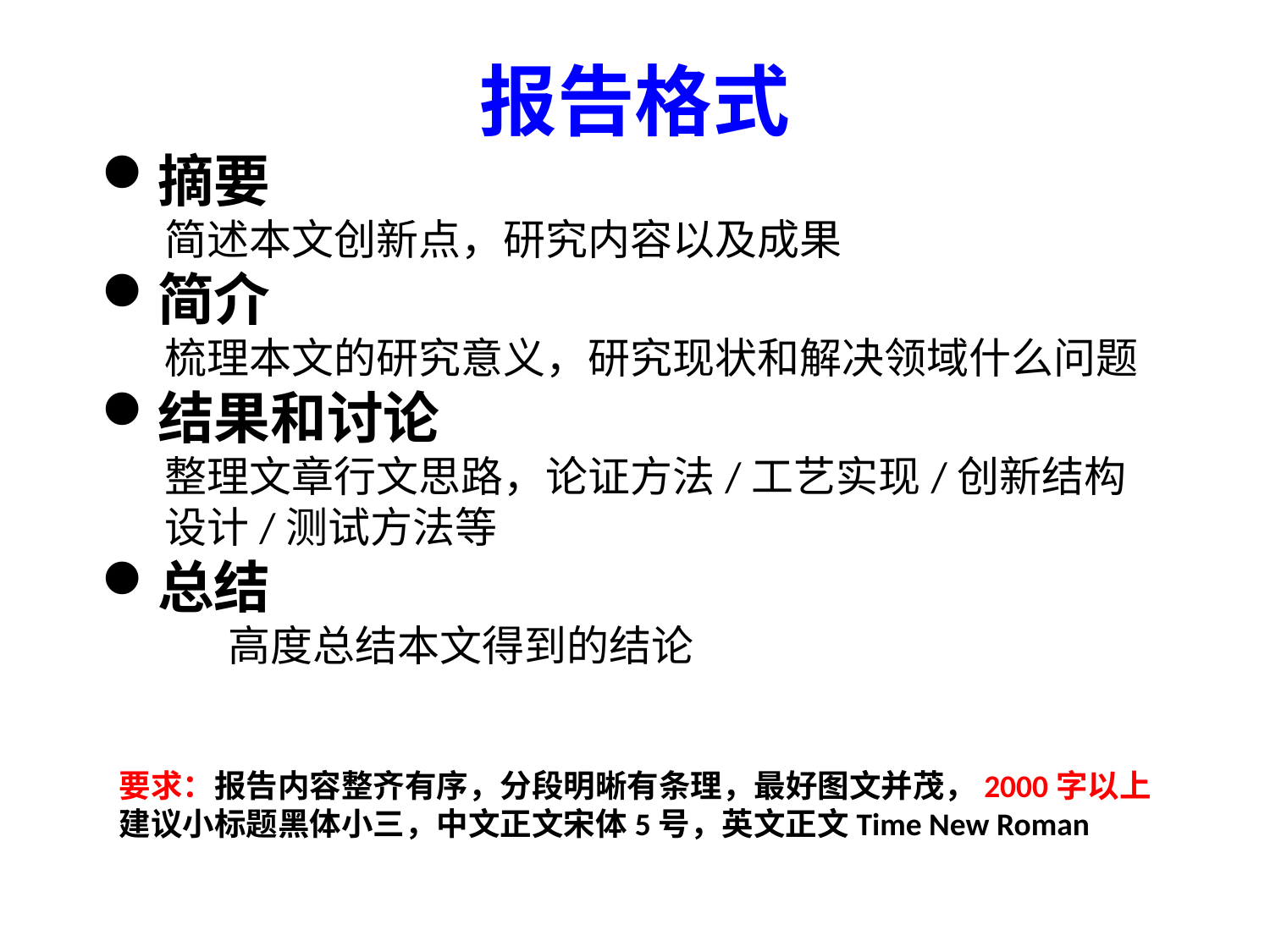

报告格式
摘要
简述本文创新点，研究内容以及成果
简介
梳理本文的研究意义，研究现状和解决领域什么问题
结果和讨论
整理文章行文思路，论证方法/工艺实现/创新结构设计/测试方法等
总结
	高度总结本文得到的结论
要求：报告内容整齐有序，分段明晰有条理，最好图文并茂，2000字以上
建议小标题黑体小三，中文正文宋体5号，英文正文Time New Roman